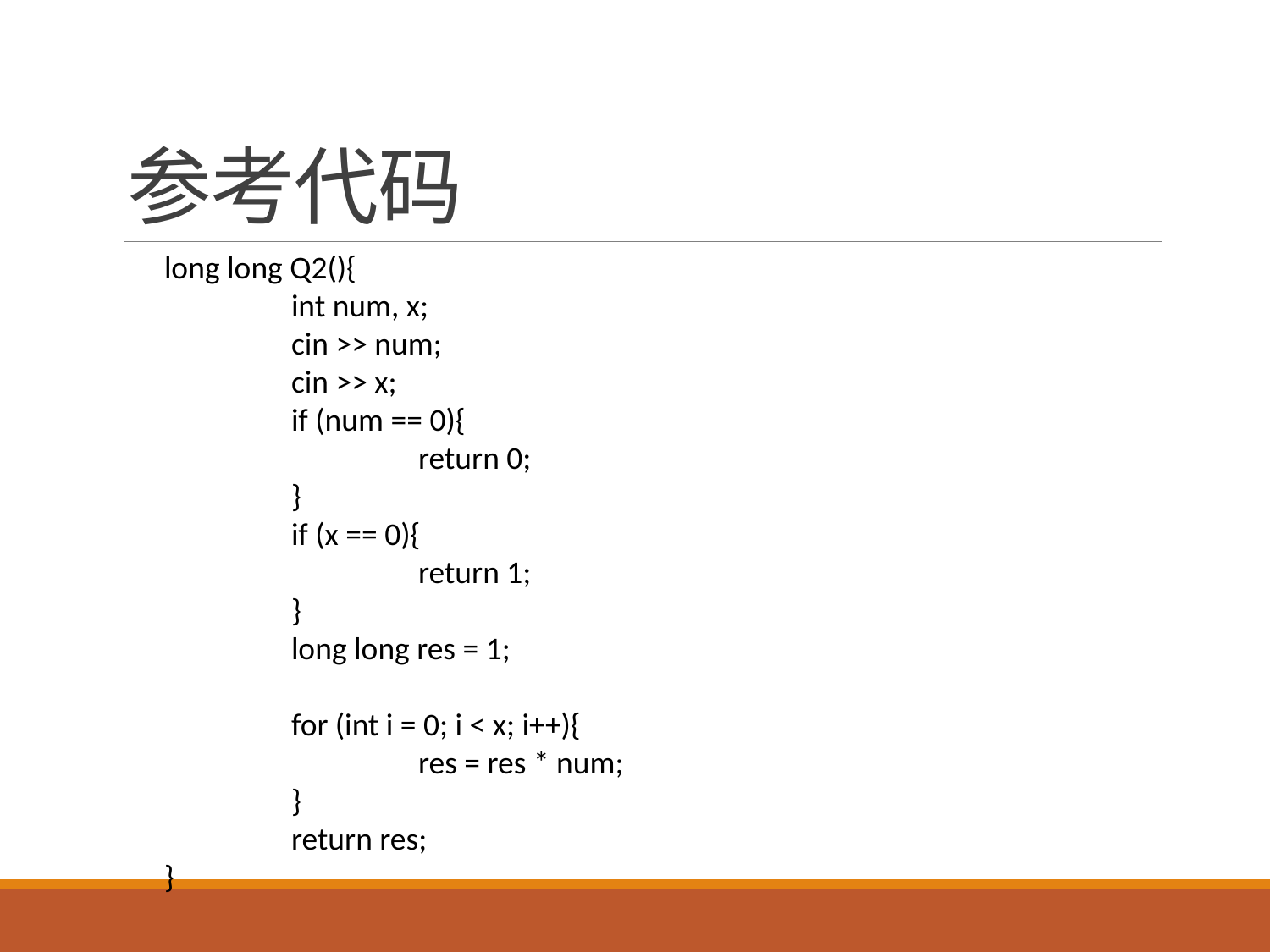

# 参考代码
long long Q2(){
	int num, x;
	cin >> num;
	cin >> x;
	if (num == 0){
		return 0;
	}
	if (x == 0){
		return 1;
	}
	long long res = 1;

	for (int i = 0; i < x; i++){
		res = res * num;
	}
	return res;
}